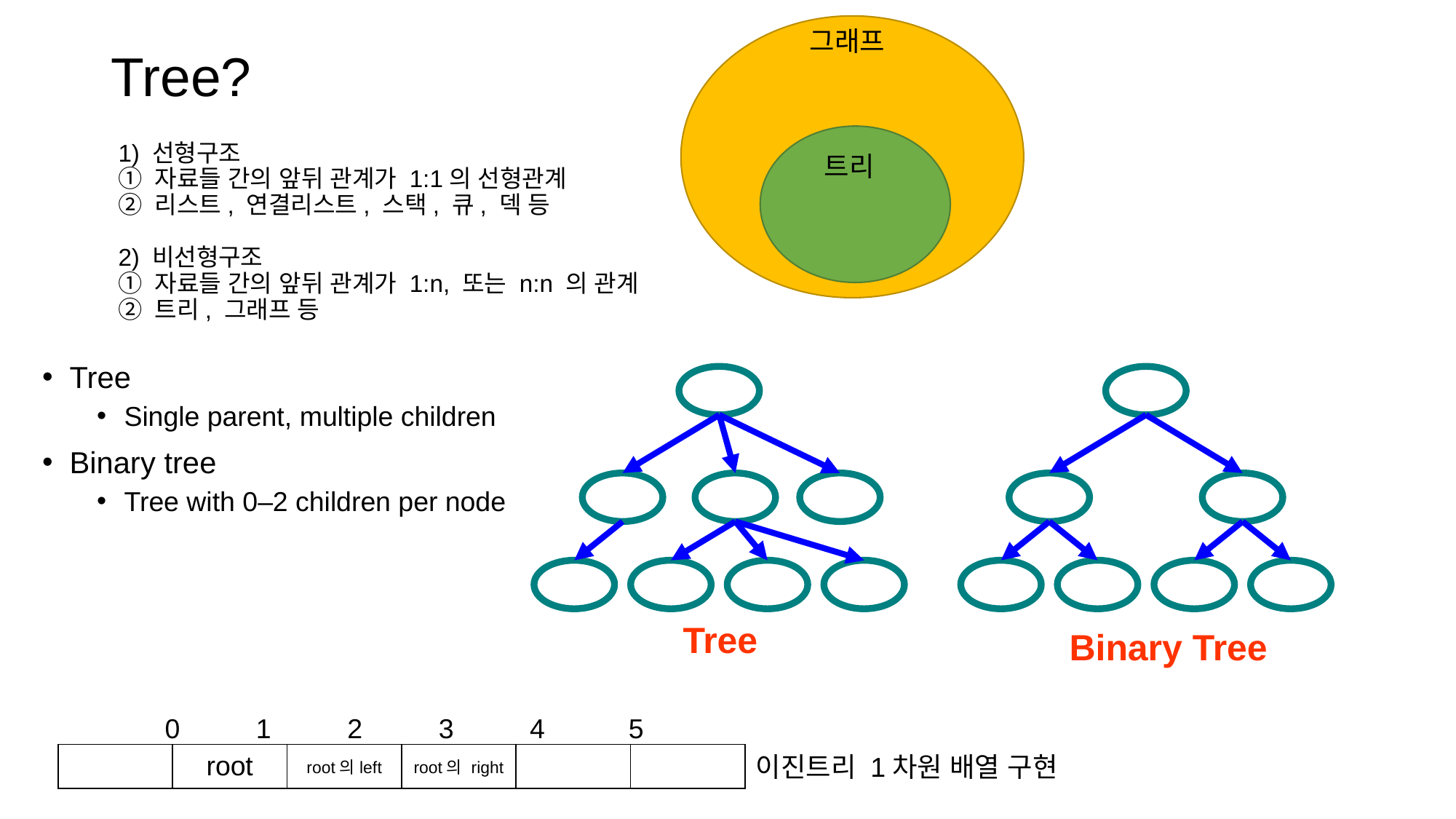

# Tree?

그래프

1) 선형구조
① 자료들 간의 앞뒤 관계가 1:1의 선형관계
② 리스트, 연결리스트, 스택, 큐, 덱 등

2) 비선형구조
① 자료들 간의 앞뒤 관계가 1:n, 또는 n:n 의 관계
② 트리, 그래프 등
트리
Tree
Single parent, multiple children
Binary tree
Tree with 0–2 children per node

Tree
Binary Tree
0          1          2          3          4           5
|  | root | root의left | root의 right |  |  |
| --- | --- | --- | --- | --- | --- |
이진트리 1차원 배열 구현